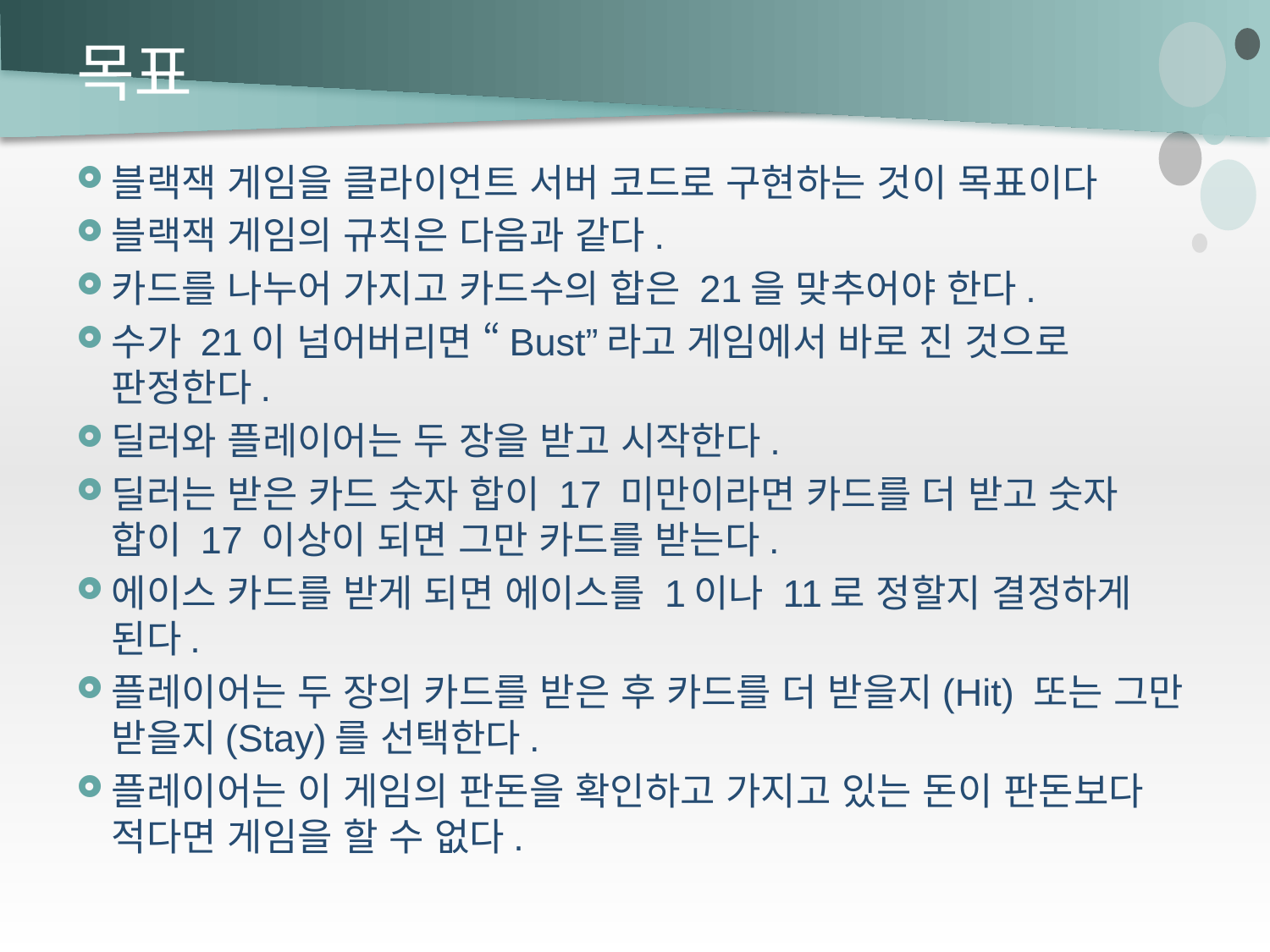

# 목표
블랙잭 게임을 클라이언트 서버 코드로 구현하는 것이 목표이다
블랙잭 게임의 규칙은 다음과 같다.
카드를 나누어 가지고 카드수의 합은 21을 맞추어야 한다.
수가 21이 넘어버리면 “Bust”라고 게임에서 바로 진 것으로 판정한다.
딜러와 플레이어는 두 장을 받고 시작한다.
딜러는 받은 카드 숫자 합이 17 미만이라면 카드를 더 받고 숫자 합이 17 이상이 되면 그만 카드를 받는다.
에이스 카드를 받게 되면 에이스를 1이나 11로 정할지 결정하게 된다.
플레이어는 두 장의 카드를 받은 후 카드를 더 받을지(Hit) 또는 그만 받을지(Stay)를 선택한다.
플레이어는 이 게임의 판돈을 확인하고 가지고 있는 돈이 판돈보다 적다면 게임을 할 수 없다.